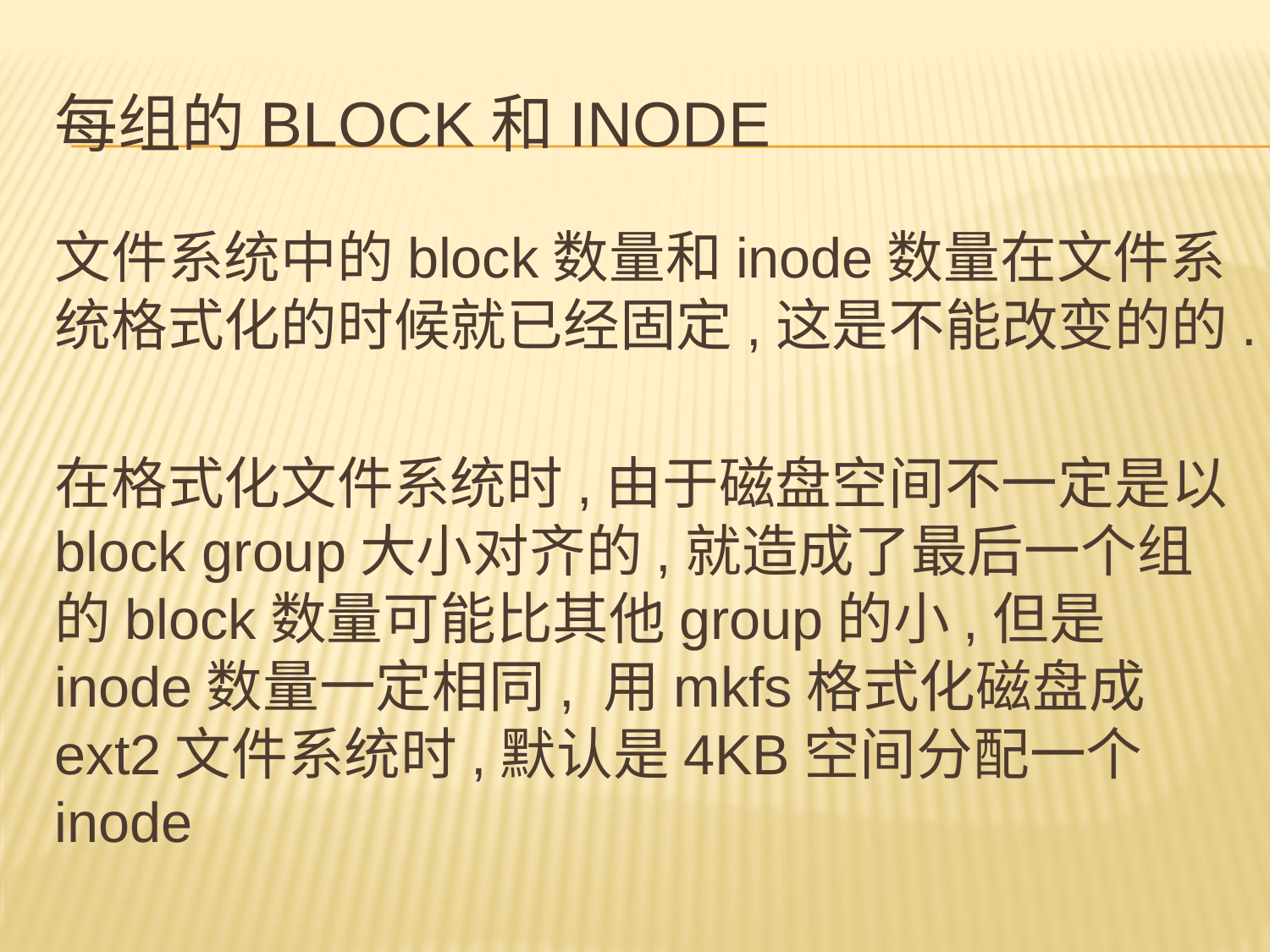

# 每组的block和inode
文件系统中的block数量和inode数量在文件系统格式化的时候就已经固定,这是不能改变的的.

在格式化文件系统时,由于磁盘空间不一定是以block group大小对齐的,就造成了最后一个组的block数量可能比其他group的小,但是inode数量一定相同, 用mkfs格式化磁盘成ext2文件系统时,默认是4KB空间分配一个inode